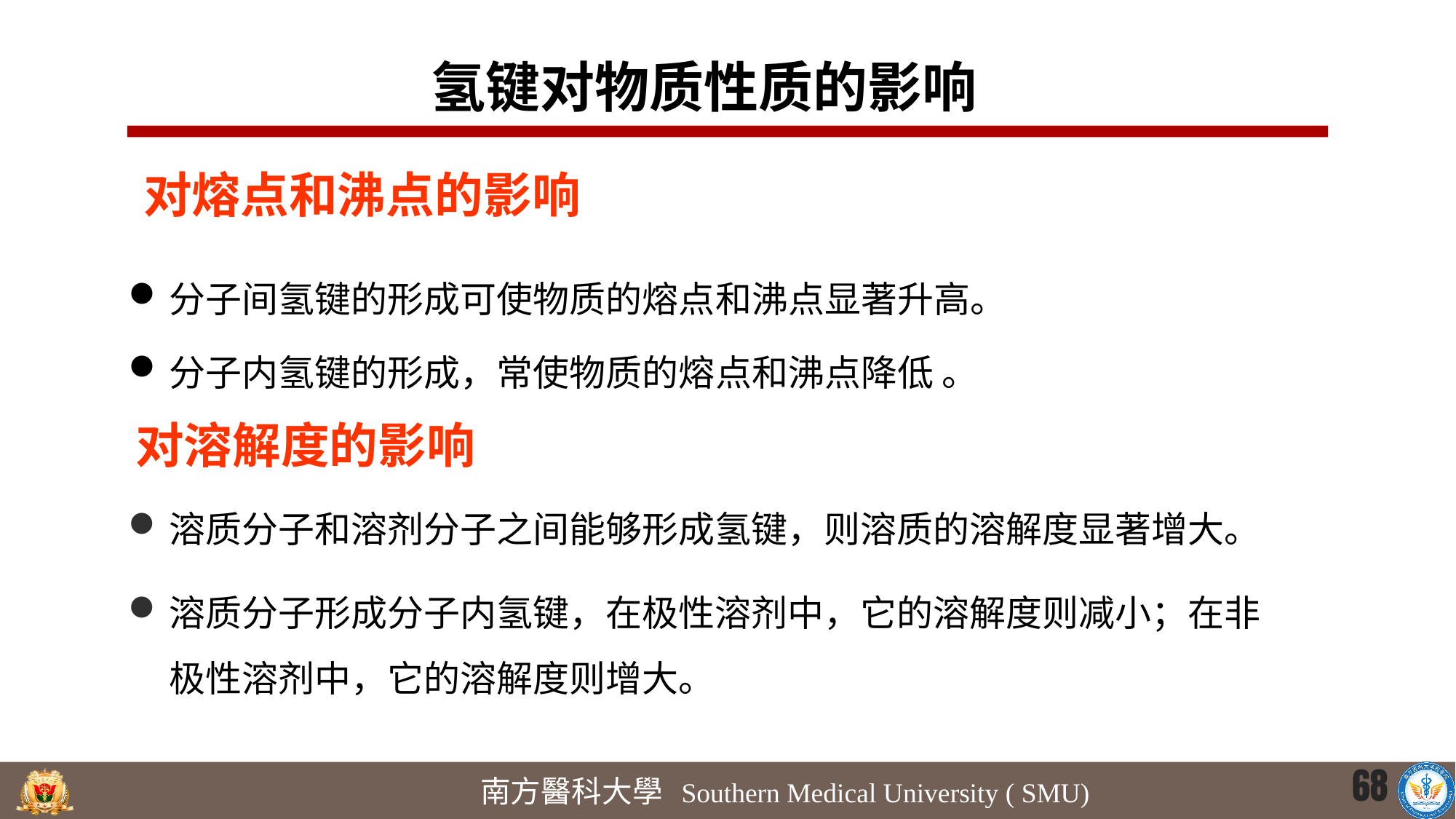

氢键对物质性质的影响
对熔点和沸点的影响
分子间氢键的形成可使物质的熔点和沸点显著升高。
分子内氢键的形成，常使物质的熔点和沸点降低 。
对溶解度的影响
溶质分子和溶剂分子之间能够形成氢键，则溶质的溶解度显著增大。
溶质分子形成分子内氢键，在极性溶剂中，它的溶解度则减小；在非极性溶剂中，它的溶解度则增大。

68